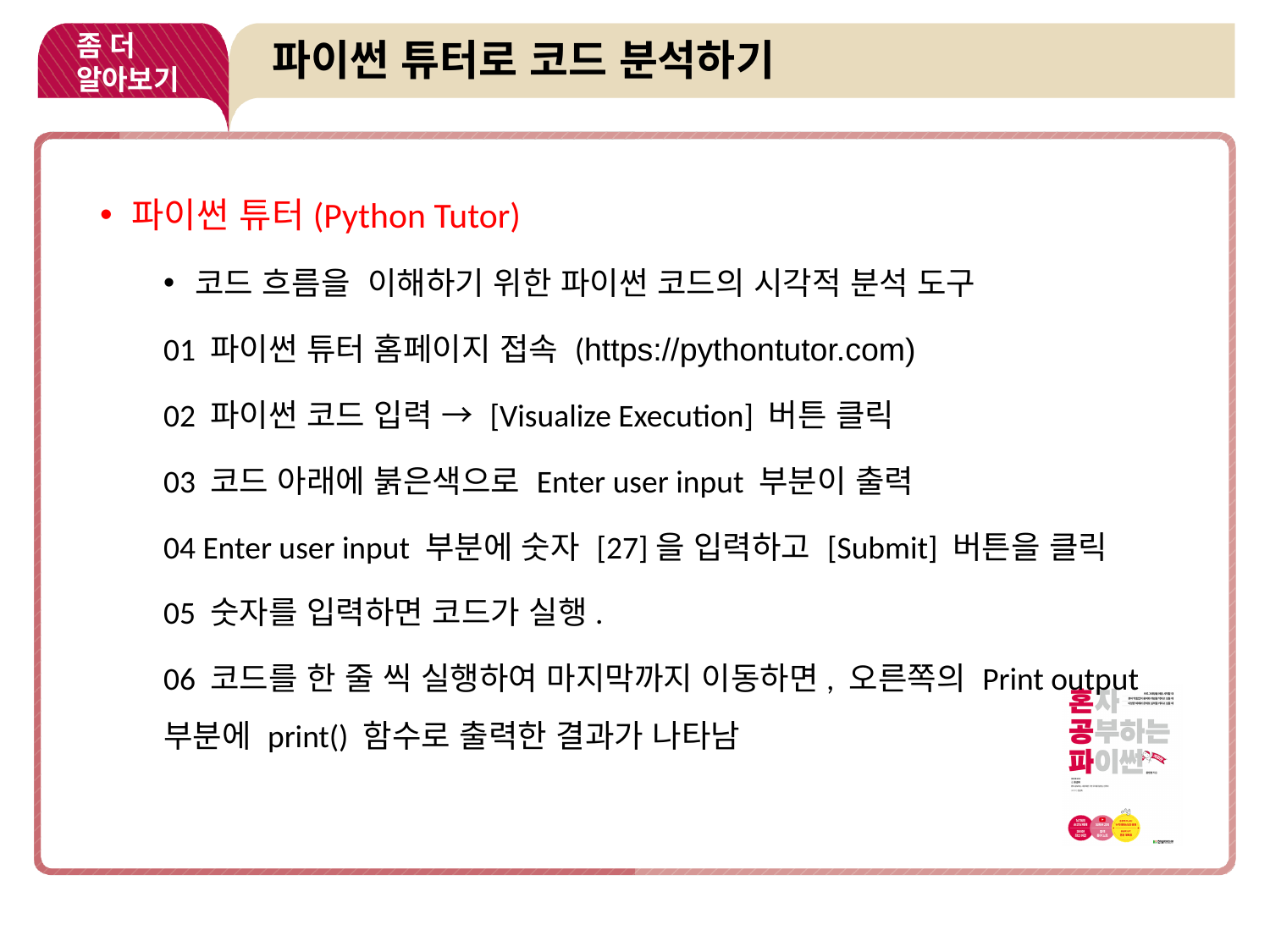

좀 더
알아보기
# 파이썬 튜터로 코드 분석하기
파이썬 튜터(Python Tutor)
코드 흐름을  이해하기 위한 파이썬 코드의 시각적 분석 도구
01 파이썬 튜터 홈페이지 접속 (https://pythontutor.com)
02 파이썬 코드 입력 → [Visualize Execution] 버튼 클릭
03 코드 아래에 붉은색으로 Enter user input 부분이 출력
04 Enter user input 부분에 숫자 [27]을 입력하고 [Submit] 버튼을 클릭
05 숫자를 입력하면 코드가 실행.
06 코드를 한 줄 씩 실행하여 마지막까지 이동하면, 오른쪽의 Print output 부분에 print() 함수로 출력한 결과가 나타남